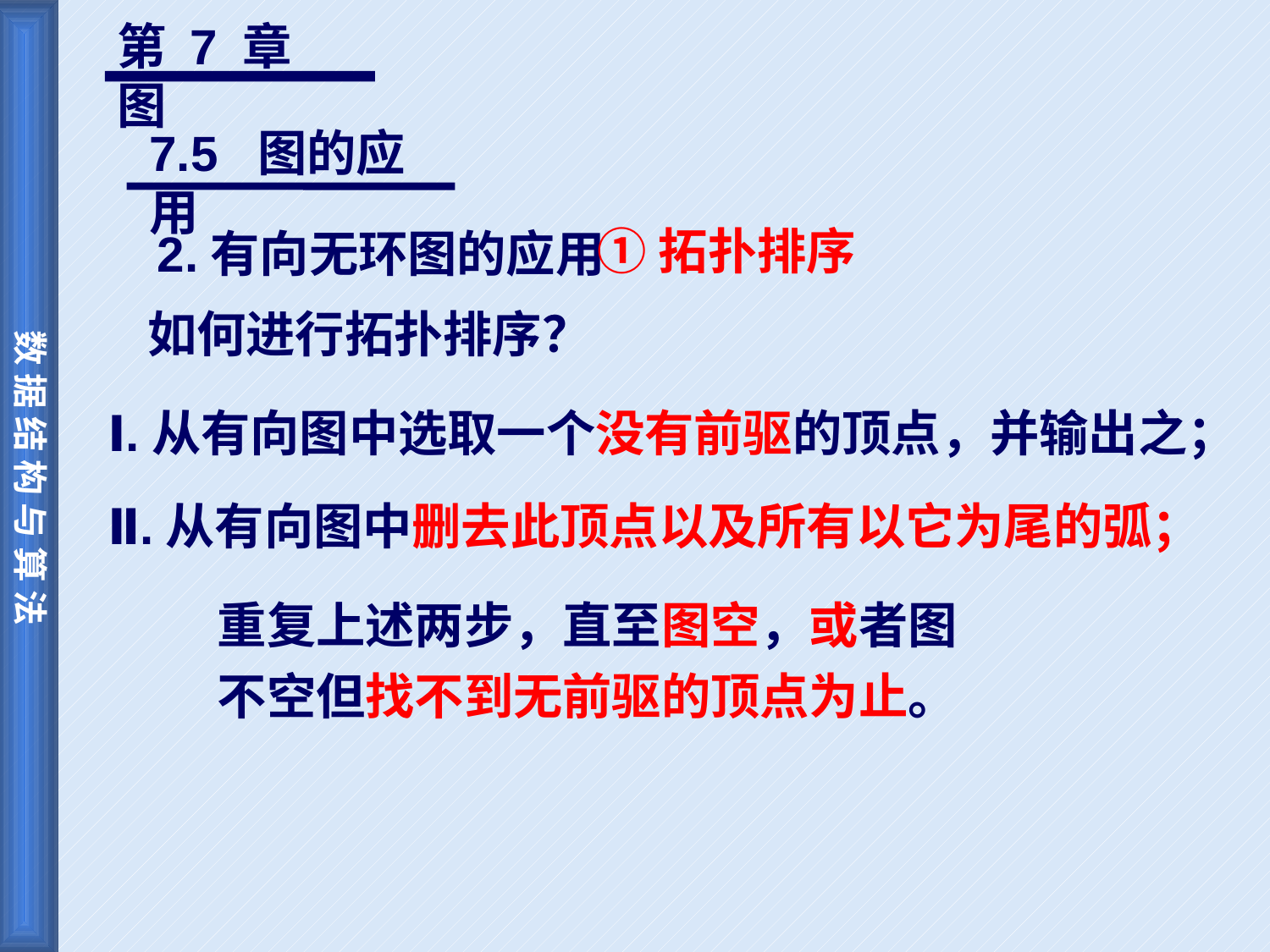

第 7 章  图

7.5  图的应用

①拓扑排序
2.有向无环图的应用
如何进行拓扑排序？
Ⅰ.从有向图中选取一个没有前驱的顶点，并输出之；
Ⅱ.从有向图中删去此顶点以及所有以它为尾的弧；
重复上述两步，直至图空，或者图
不空但找不到无前驱的顶点为止。
3